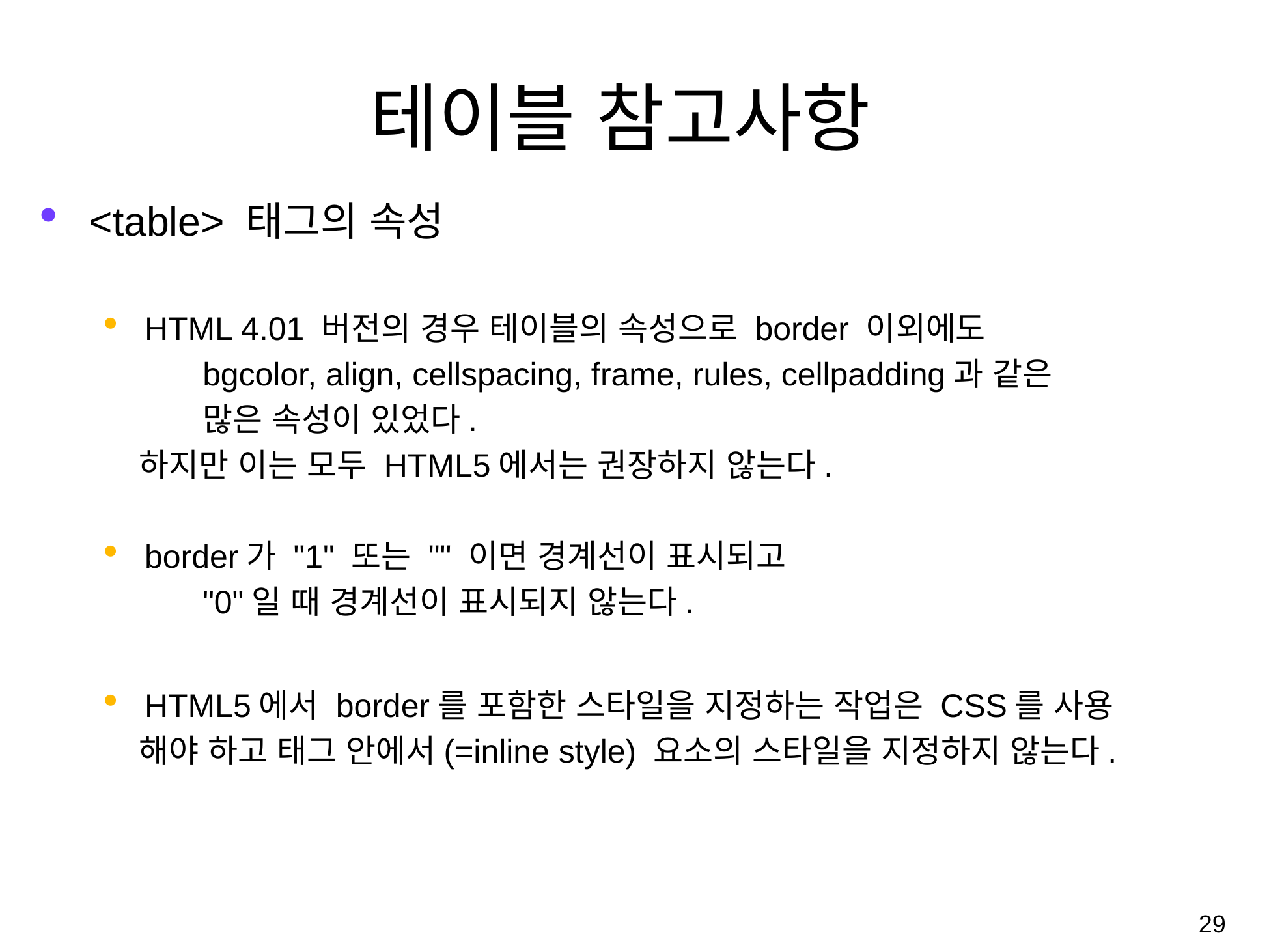

# 테이블 참고사항
<table> 태그의 속성

HTML 4.01 버전의 경우 테이블의 속성으로 border 이외에도
	bgcolor, align, cellspacing, frame, rules, cellpadding과 같은
	많은 속성이 있었다.
	하지만 이는 모두 HTML5에서는 권장하지 않는다.

border가 "1" 또는 "" 이면 경계선이 표시되고
	"0"일 때 경계선이 표시되지 않는다.

HTML5에서 border를 포함한 스타일을 지정하는 작업은 CSS를 사용
	해야 하고 태그 안에서(=inline style) 요소의 스타일을 지정하지 않는다.
29